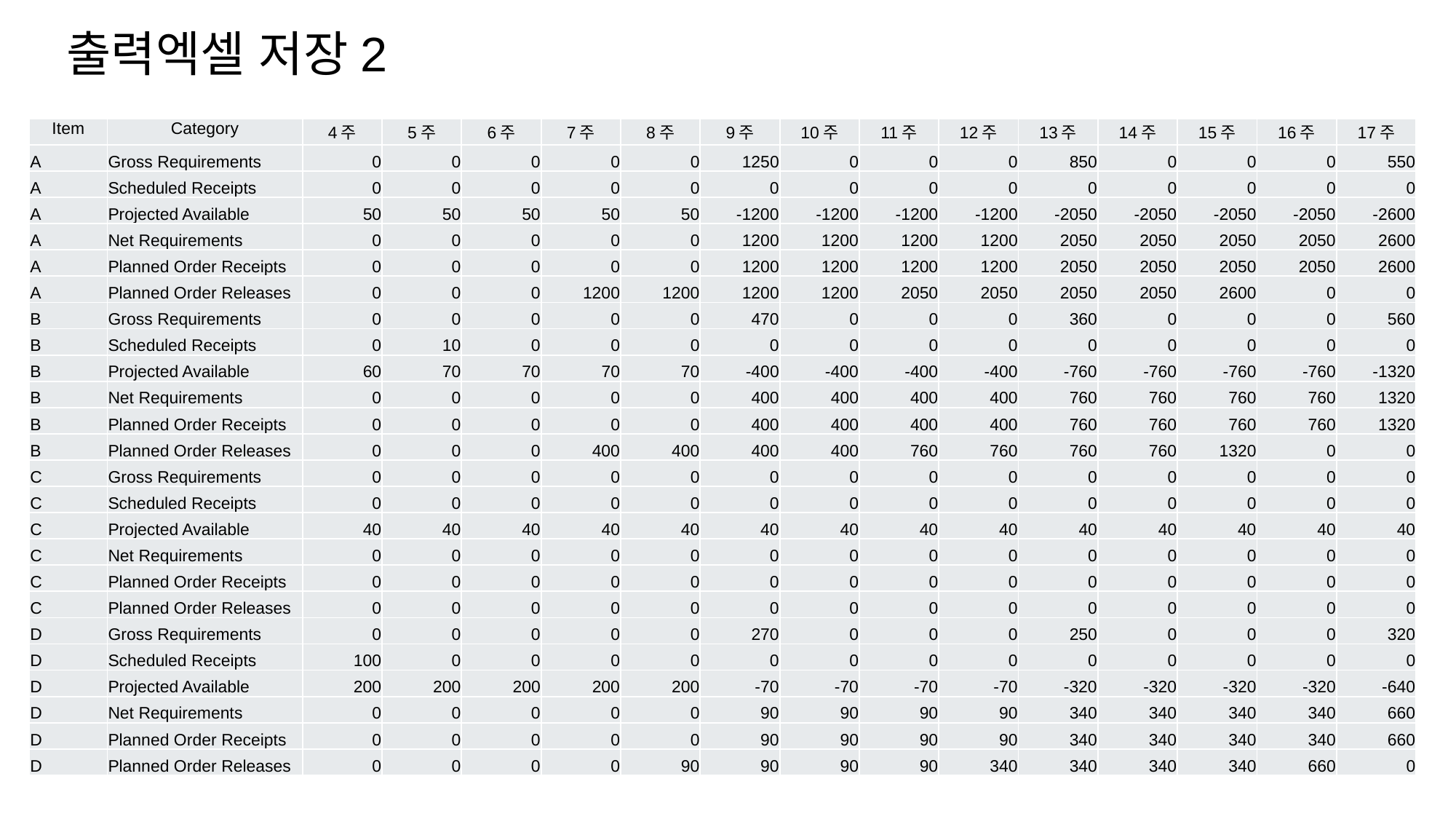

# 출력엑셀 저장2
| Item | Category | 4주 | 5주 | 6주 | 7주 | 8주 | 9주 | 10주 | 11주 | 12주 | 13주 | 14주 | 15주 | 16주 | 17주 |
| --- | --- | --- | --- | --- | --- | --- | --- | --- | --- | --- | --- | --- | --- | --- | --- |
| A | Gross Requirements | 0 | 0 | 0 | 0 | 0 | 1250 | 0 | 0 | 0 | 850 | 0 | 0 | 0 | 550 |
| A | Scheduled Receipts | 0 | 0 | 0 | 0 | 0 | 0 | 0 | 0 | 0 | 0 | 0 | 0 | 0 | 0 |
| A | Projected Available | 50 | 50 | 50 | 50 | 50 | -1200 | -1200 | -1200 | -1200 | -2050 | -2050 | -2050 | -2050 | -2600 |
| A | Net Requirements | 0 | 0 | 0 | 0 | 0 | 1200 | 1200 | 1200 | 1200 | 2050 | 2050 | 2050 | 2050 | 2600 |
| A | Planned Order Receipts | 0 | 0 | 0 | 0 | 0 | 1200 | 1200 | 1200 | 1200 | 2050 | 2050 | 2050 | 2050 | 2600 |
| A | Planned Order Releases | 0 | 0 | 0 | 1200 | 1200 | 1200 | 1200 | 2050 | 2050 | 2050 | 2050 | 2600 | 0 | 0 |
| B | Gross Requirements | 0 | 0 | 0 | 0 | 0 | 470 | 0 | 0 | 0 | 360 | 0 | 0 | 0 | 560 |
| B | Scheduled Receipts | 0 | 10 | 0 | 0 | 0 | 0 | 0 | 0 | 0 | 0 | 0 | 0 | 0 | 0 |
| B | Projected Available | 60 | 70 | 70 | 70 | 70 | -400 | -400 | -400 | -400 | -760 | -760 | -760 | -760 | -1320 |
| B | Net Requirements | 0 | 0 | 0 | 0 | 0 | 400 | 400 | 400 | 400 | 760 | 760 | 760 | 760 | 1320 |
| B | Planned Order Receipts | 0 | 0 | 0 | 0 | 0 | 400 | 400 | 400 | 400 | 760 | 760 | 760 | 760 | 1320 |
| B | Planned Order Releases | 0 | 0 | 0 | 400 | 400 | 400 | 400 | 760 | 760 | 760 | 760 | 1320 | 0 | 0 |
| C | Gross Requirements | 0 | 0 | 0 | 0 | 0 | 0 | 0 | 0 | 0 | 0 | 0 | 0 | 0 | 0 |
| C | Scheduled Receipts | 0 | 0 | 0 | 0 | 0 | 0 | 0 | 0 | 0 | 0 | 0 | 0 | 0 | 0 |
| C | Projected Available | 40 | 40 | 40 | 40 | 40 | 40 | 40 | 40 | 40 | 40 | 40 | 40 | 40 | 40 |
| C | Net Requirements | 0 | 0 | 0 | 0 | 0 | 0 | 0 | 0 | 0 | 0 | 0 | 0 | 0 | 0 |
| C | Planned Order Receipts | 0 | 0 | 0 | 0 | 0 | 0 | 0 | 0 | 0 | 0 | 0 | 0 | 0 | 0 |
| C | Planned Order Releases | 0 | 0 | 0 | 0 | 0 | 0 | 0 | 0 | 0 | 0 | 0 | 0 | 0 | 0 |
| D | Gross Requirements | 0 | 0 | 0 | 0 | 0 | 270 | 0 | 0 | 0 | 250 | 0 | 0 | 0 | 320 |
| D | Scheduled Receipts | 100 | 0 | 0 | 0 | 0 | 0 | 0 | 0 | 0 | 0 | 0 | 0 | 0 | 0 |
| D | Projected Available | 200 | 200 | 200 | 200 | 200 | -70 | -70 | -70 | -70 | -320 | -320 | -320 | -320 | -640 |
| D | Net Requirements | 0 | 0 | 0 | 0 | 0 | 90 | 90 | 90 | 90 | 340 | 340 | 340 | 340 | 660 |
| D | Planned Order Receipts | 0 | 0 | 0 | 0 | 0 | 90 | 90 | 90 | 90 | 340 | 340 | 340 | 340 | 660 |
| D | Planned Order Releases | 0 | 0 | 0 | 0 | 90 | 90 | 90 | 90 | 340 | 340 | 340 | 340 | 660 | 0 |